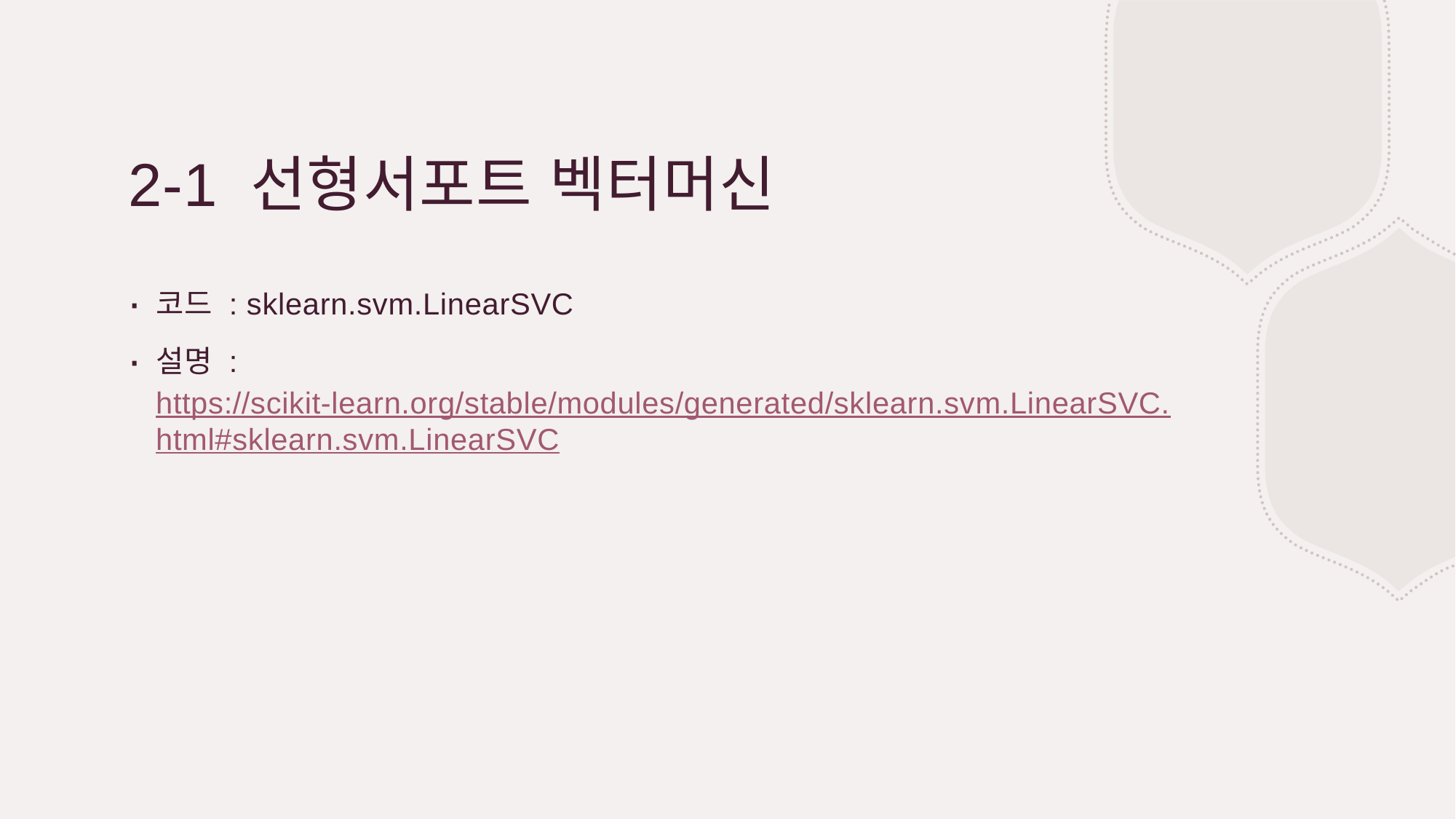

# 2-1 선형서포트 벡터머신
코드 : sklearn.svm.LinearSVC
설명 : https://scikit-learn.org/stable/modules/generated/sklearn.svm.LinearSVC.html#sklearn.svm.LinearSVC